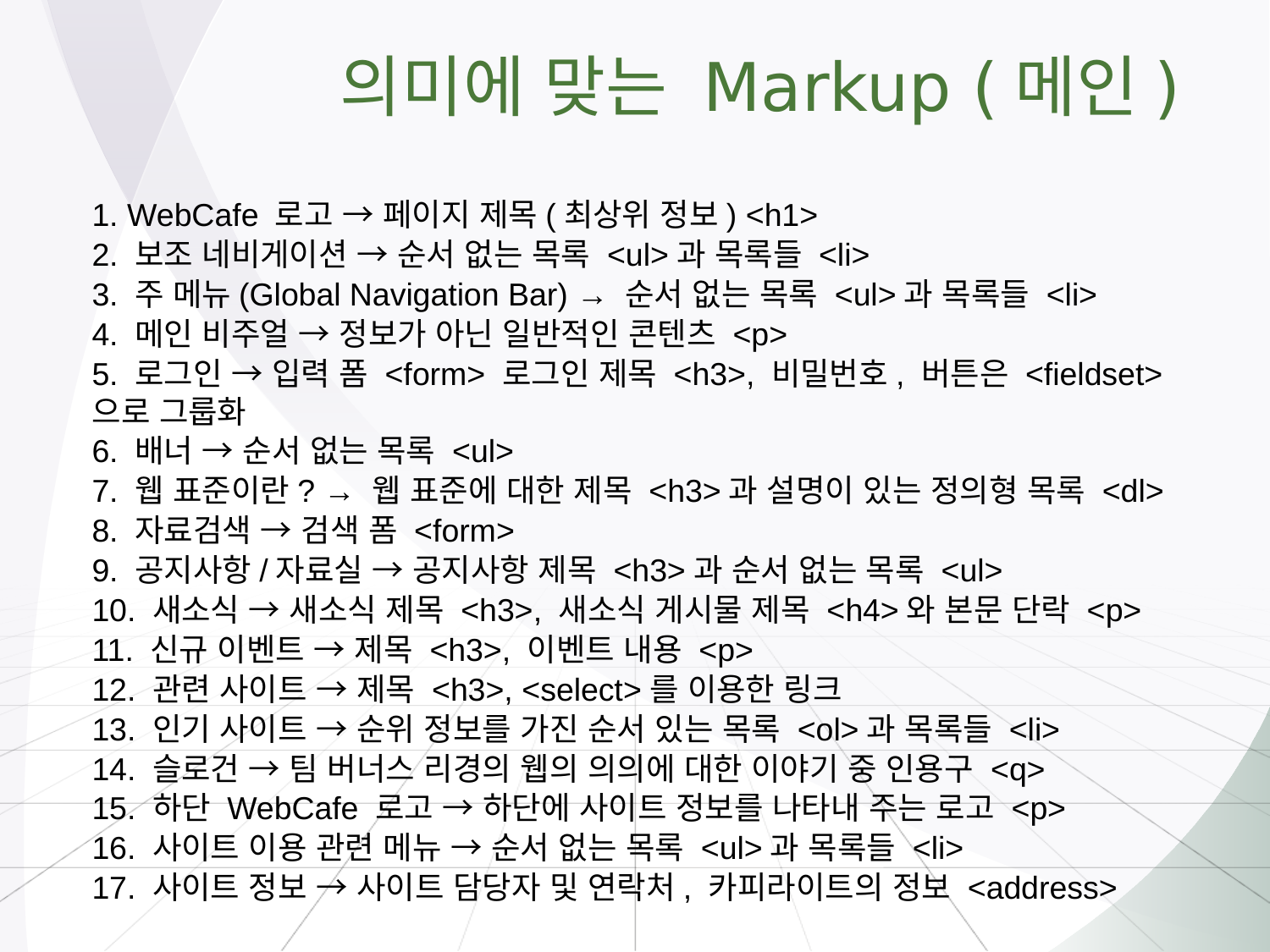

# 의미에 맞는 Markup (메인)
1. WebCafe 로고 → 페이지 제목(최상위 정보) <h1>
2. 보조 네비게이션 → 순서 없는 목록 <ul>과 목록들 <li>
3. 주 메뉴(Global Navigation Bar) → 순서 없는 목록 <ul>과 목록들 <li>
4. 메인 비주얼 → 정보가 아닌 일반적인 콘텐츠 <p>
5. 로그인 → 입력 폼 <form> 로그인 제목 <h3>, 비밀번호, 버튼은 <fieldset>으로 그룹화
6. 배너 → 순서 없는 목록 <ul>
7. 웹 표준이란? → 웹 표준에 대한 제목 <h3>과 설명이 있는 정의형 목록 <dl>
8. 자료검색 → 검색 폼 <form>
9. 공지사항/자료실 → 공지사항 제목 <h3>과 순서 없는 목록 <ul>
10. 새소식 → 새소식 제목 <h3>, 새소식 게시물 제목 <h4>와 본문 단락 <p>
11. 신규 이벤트 → 제목 <h3>, 이벤트 내용 <p>
12. 관련 사이트 → 제목 <h3>, <select>를 이용한 링크
13. 인기 사이트 → 순위 정보를 가진 순서 있는 목록 <ol>과 목록들 <li>
14. 슬로건 → 팀 버너스 리경의 웹의 의의에 대한 이야기 중 인용구 <q>
15. 하단 WebCafe 로고 → 하단에 사이트 정보를 나타내 주는 로고 <p>
16. 사이트 이용 관련 메뉴 → 순서 없는 목록 <ul>과 목록들 <li>
17. 사이트 정보 → 사이트 담당자 및 연락처, 카피라이트의 정보 <address>